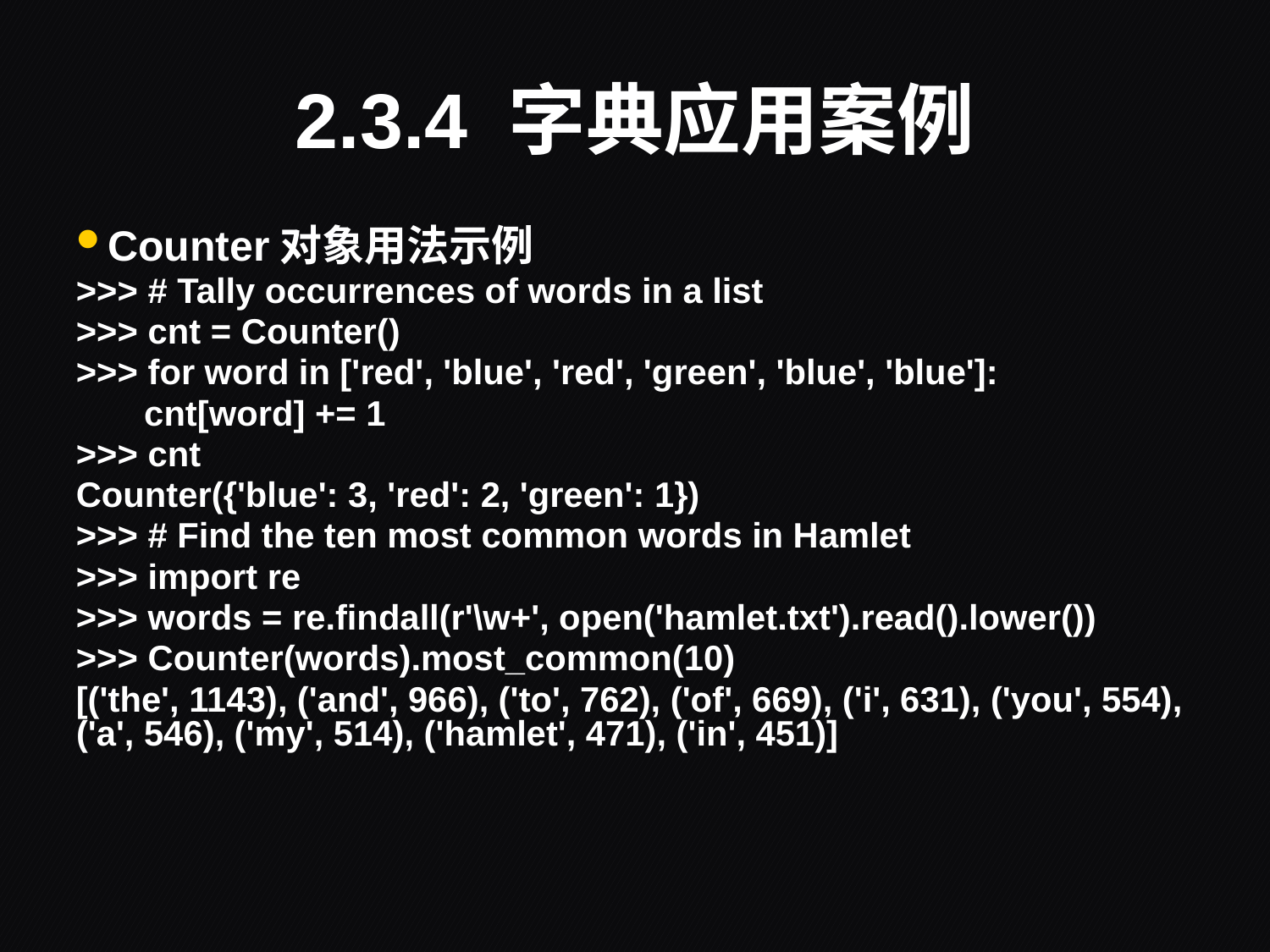

# 2.3.4 字典应用案例
Counter对象用法示例
>>> # Tally occurrences of words in a list
>>> cnt = Counter()
>>> for word in ['red', 'blue', 'red', 'green', 'blue', 'blue']:
       cnt[word] += 1
>>> cnt
Counter({'blue': 3, 'red': 2, 'green': 1})
>>> # Find the ten most common words in Hamlet
>>> import re
>>> words = re.findall(r'\w+', open('hamlet.txt').read().lower())
>>> Counter(words).most_common(10)
[('the', 1143), ('and', 966), ('to', 762), ('of', 669), ('i', 631), ('you', 554),  ('a', 546), ('my', 514), ('hamlet', 471), ('in', 451)]